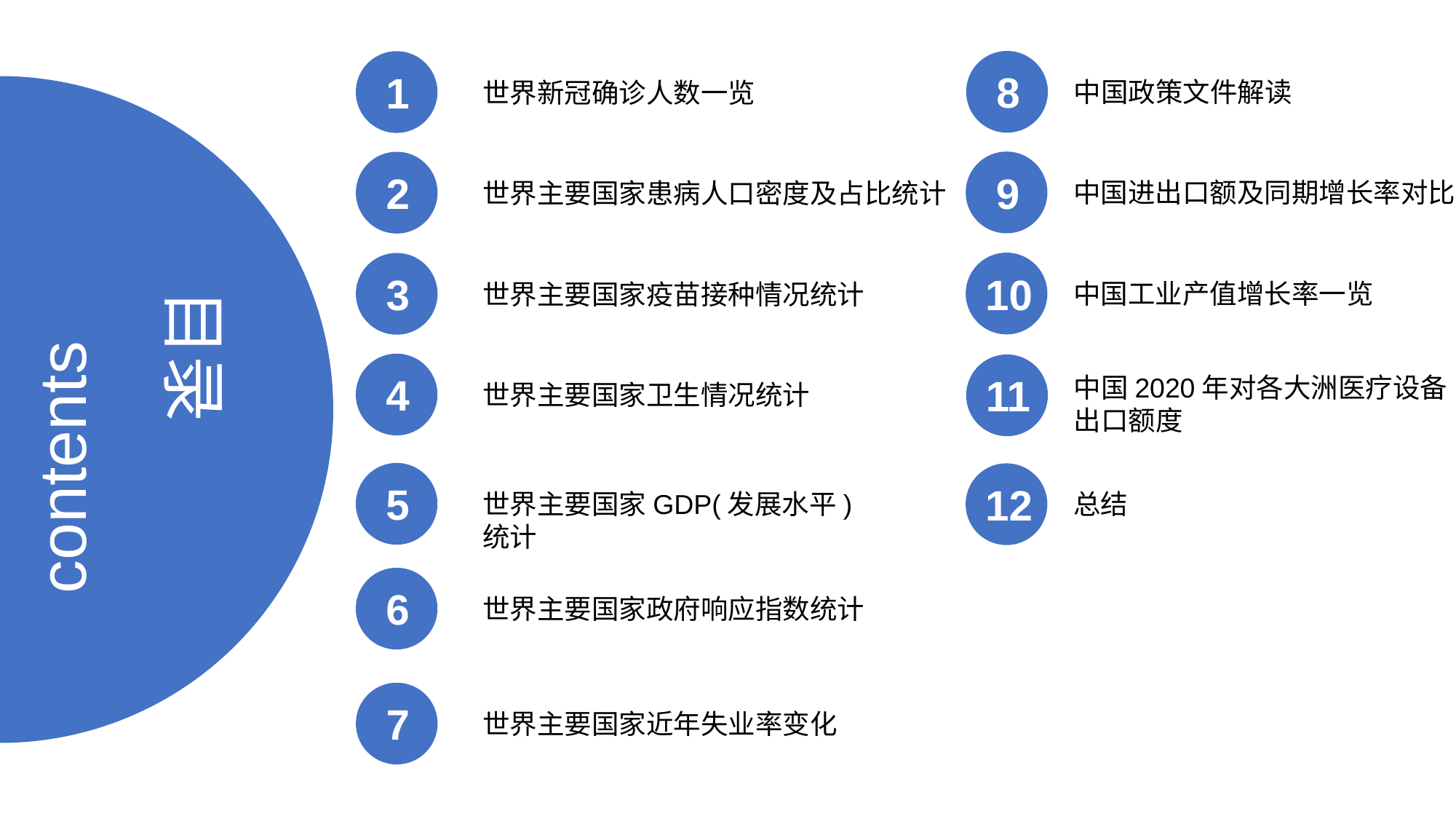

8
中国政策文件解读

1
世界新冠确诊人数一览

9
中国进出口额及同期增长率对比

2
世界主要国家患病人口密度及占比统计
contents

10
中国工业产值增长率一览

3
世界主要国家疫苗接种情况统计
目录

4
世界主要国家卫生情况统计

11
中国2020年对各大洲医疗设备出口额度

5
世界主要国家GDP(发展水平)统计

12
总结

6
世界主要国家政府响应指数统计

7
世界主要国家近年失业率变化